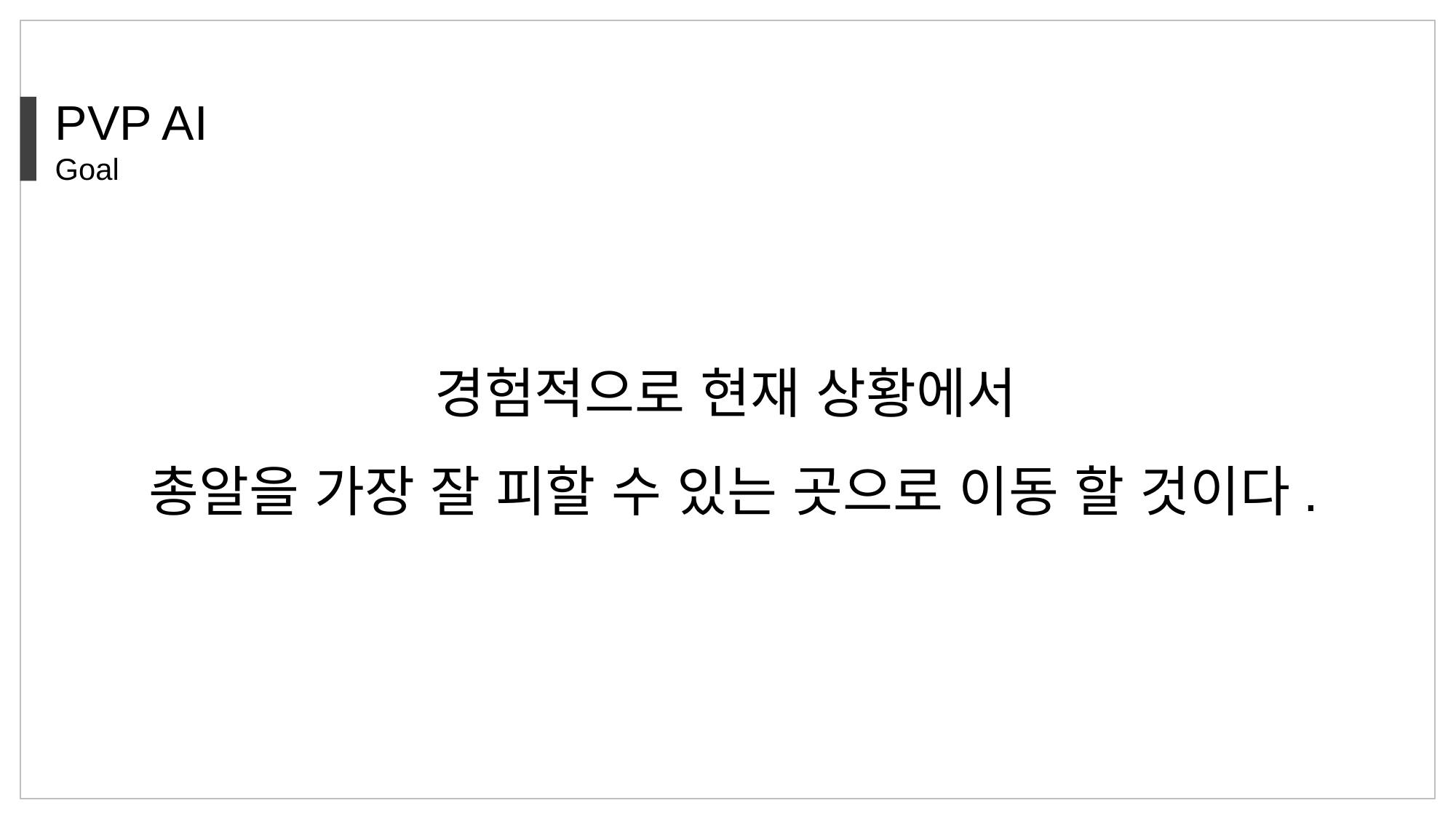

PVP AI
Goal

경험적으로 현재 상황에서
총알을 가장 잘 피할 수 있는 곳으로 이동 할 것이다.